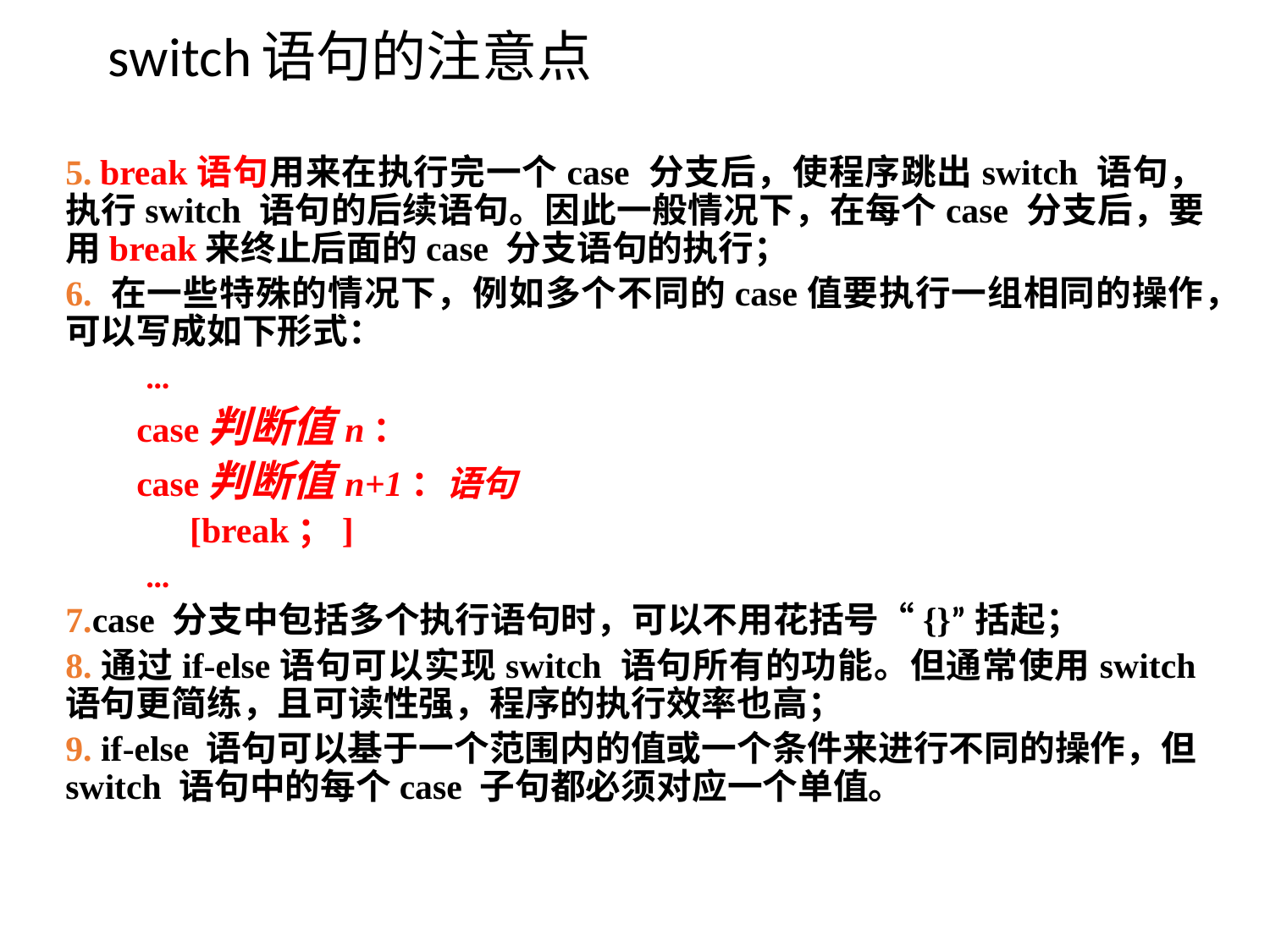

switch语句的注意点
5. break语句用来在执行完一个case 分支后，使程序跳出switch 语句，执行switch 语句的后续语句。因此一般情况下，在每个case 分支后，要用break来终止后面的case 分支语句的执行；
6. 在一些特殊的情况下，例如多个不同的case值要执行一组相同的操作，可以写成如下形式：
         …
        case判断值n：
        case判断值n+1：语句
              [break；]
         …
7.case 分支中包括多个执行语句时，可以不用花括号“{}”括起；
8.通过if-else语句可以实现switch 语句所有的功能。但通常使用switch语句更简练，且可读性强，程序的执行效率也高；
9. if-else 语句可以基于一个范围内的值或一个条件来进行不同的操作，但switch 语句中的每个case 子句都必须对应一个单值。